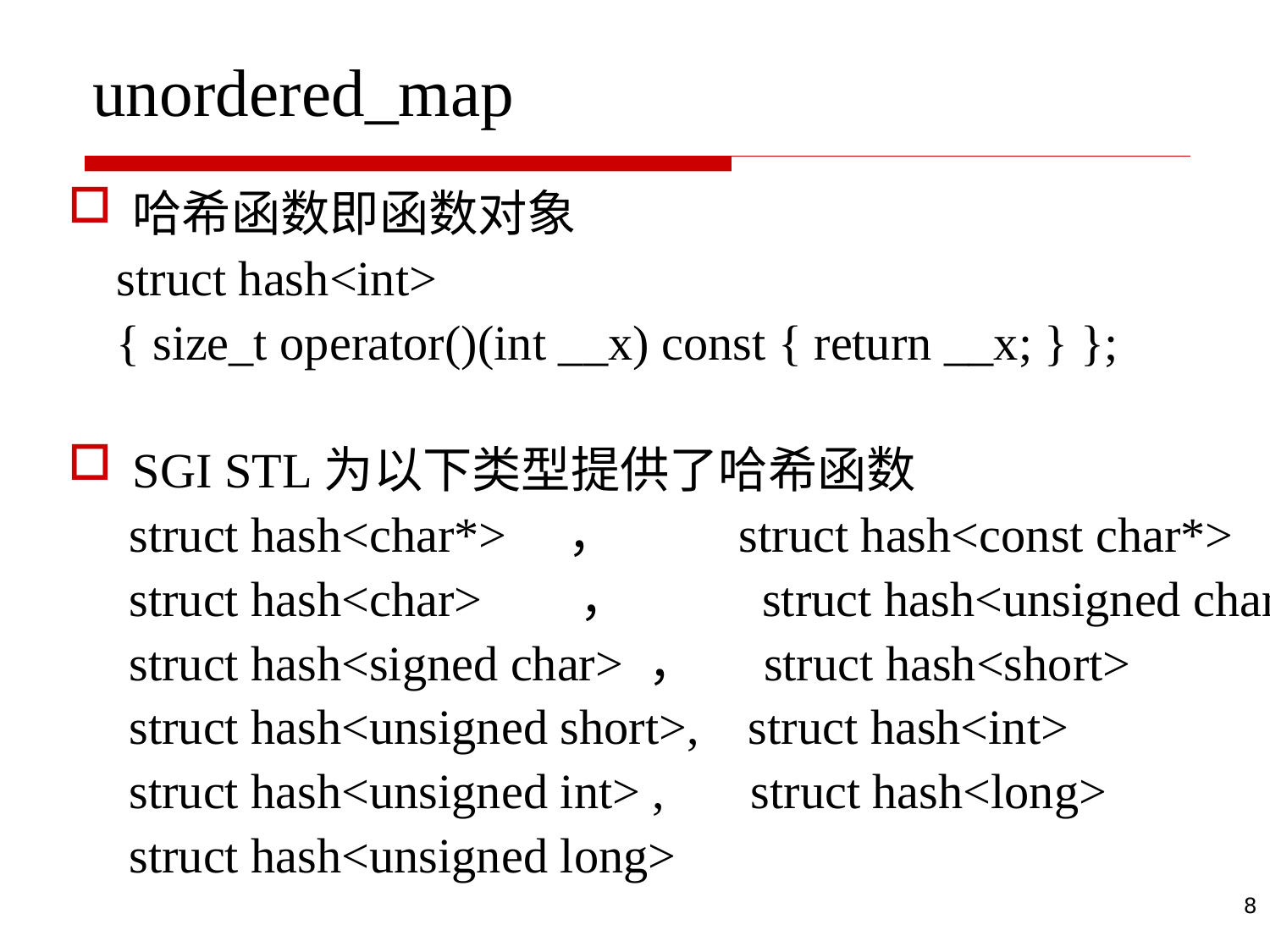

# unordered_map
哈希函数即函数对象
    struct hash<int>
    { size_t operator()(int __x) const { return __x; } };

SGI STL为以下类型提供了哈希函数
     struct hash<char*>    ，          struct hash<const char*>
     struct hash<char>       ，           struct hash<unsigned char>
     struct hash<signed char> ，     struct hash<short>
     struct hash<unsigned short>,    struct hash<int>
     struct hash<unsigned int> ,       struct hash<long>
     struct hash<unsigned long>
8